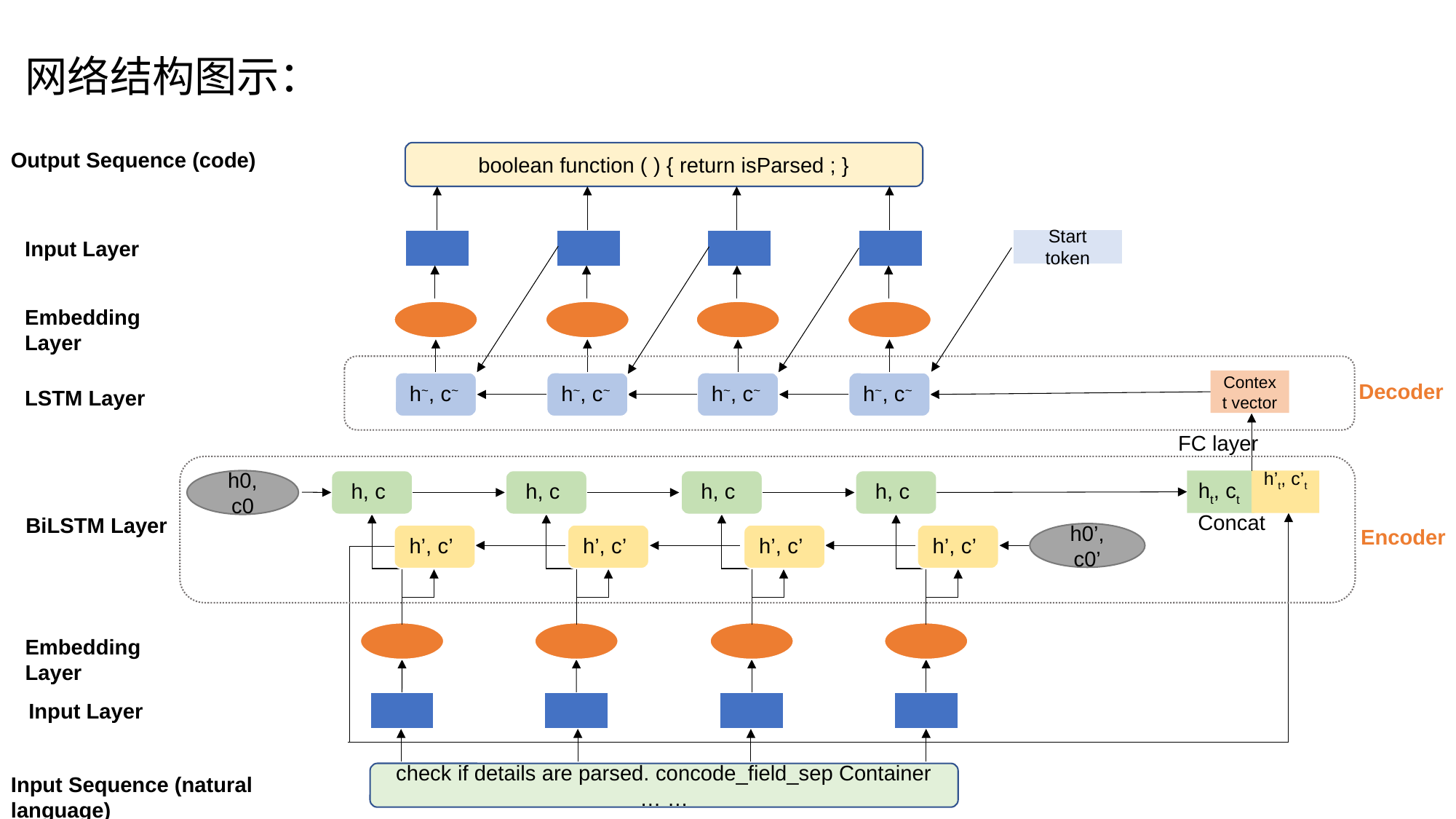

# 网络结构图示：
Output Sequence (code)
boolean function ( ) { return isParsed ; }
Start token

Input Layer
Embedding Layer

Context vector
h~, c~
h~, c~
h~, c~
h~, c~
Decoder
LSTM Layer
FC layer

h0, c0
h, c

h, c

h, c

h, c

ht, ct
h’t, c’t
Concat
BiLSTM Layer
Encoder
h0’, c0’
h’, c’
h’, c’
h’, c’
h’, c’
Embedding Layer
Input Layer
check if details are parsed. concode_field_sep Container … …
Input Sequence (natural language)